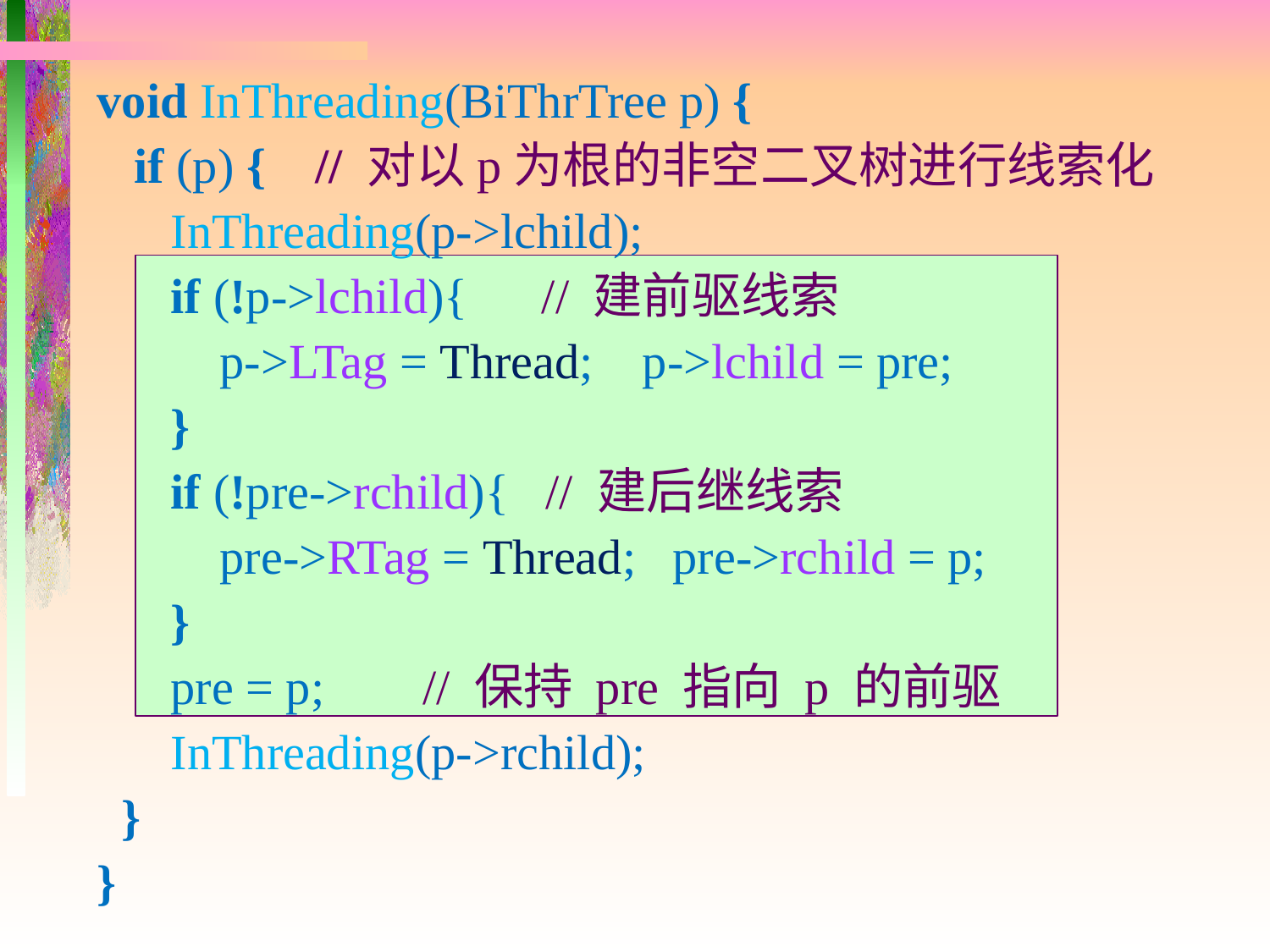

void InThreading(BiThrTree p) {
   if (p) {    // 对以p为根的非空二叉树进行线索化
      InThreading(p->lchild);
      if (!p->lchild){      // 建前驱线索
          p->LTag = Thread;    p->lchild = pre;
      }
      if (!pre->rchild){   // 建后继线索
          pre->RTag = Thread;   pre->rchild = p;
      }
      pre = p;        // 保持 pre 指向 p 的前驱
      InThreading(p->rchild);
  }
}